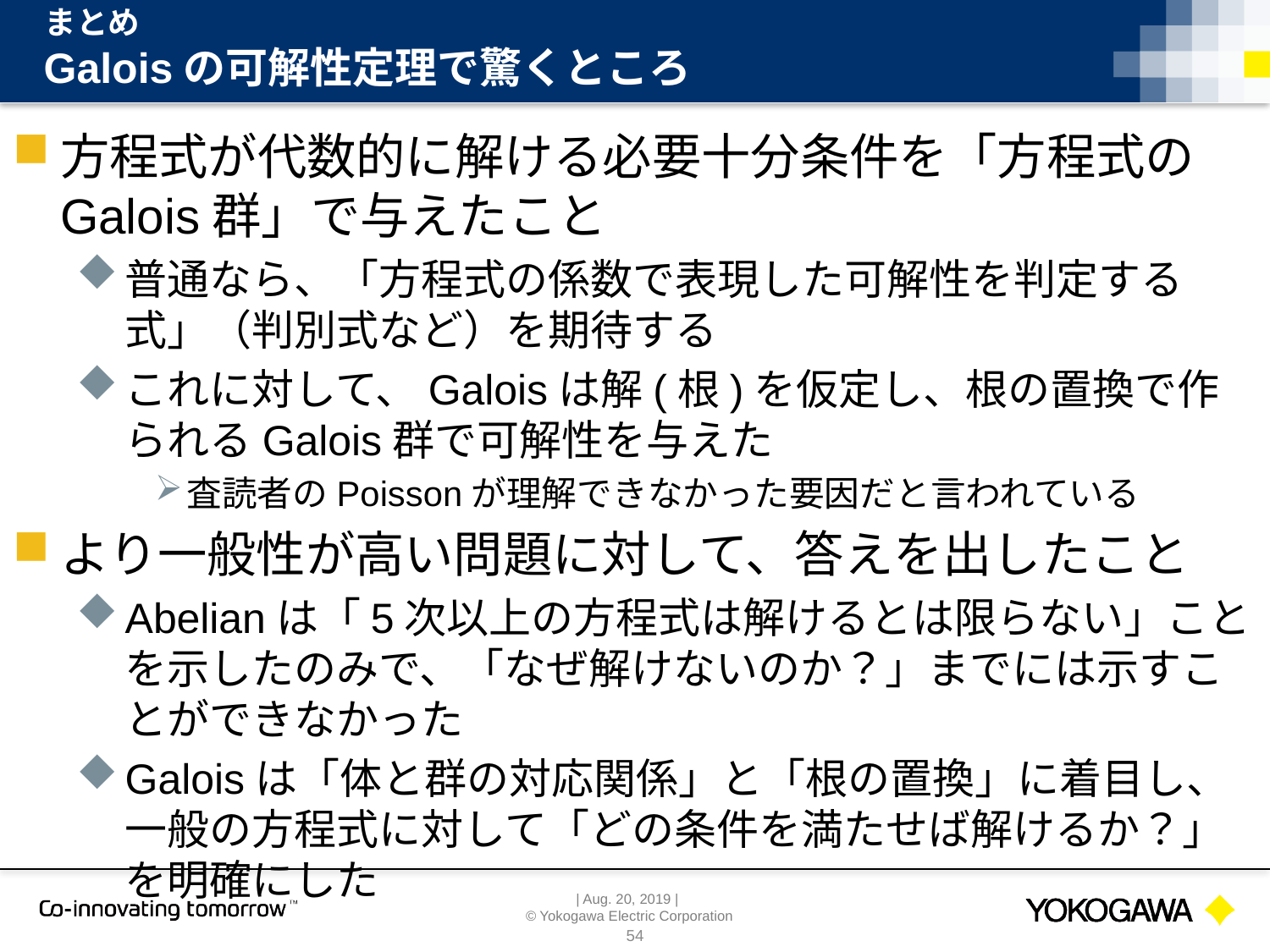

まとめ
# Galoisの可解性定理で驚くところ
方程式が代数的に解ける必要十分条件を「方程式のGalois群」で与えたこと
普通なら、「方程式の係数で表現した可解性を判定する式」（判別式など）を期待する
これに対して、Galoisは解(根)を仮定し、根の置換で作られるGalois群で可解性を与えた
査読者のPoissonが理解できなかった要因だと言われている
より一般性が高い問題に対して、答えを出したこと
Abelianは「5次以上の方程式は解けるとは限らない」ことを示したのみで、「なぜ解けないのか？」までには示すことができなかった
Galoisは「体と群の対応関係」と「根の置換」に着目し、一般の方程式に対して「どの条件を満たせば解けるか？」を明確にした
54